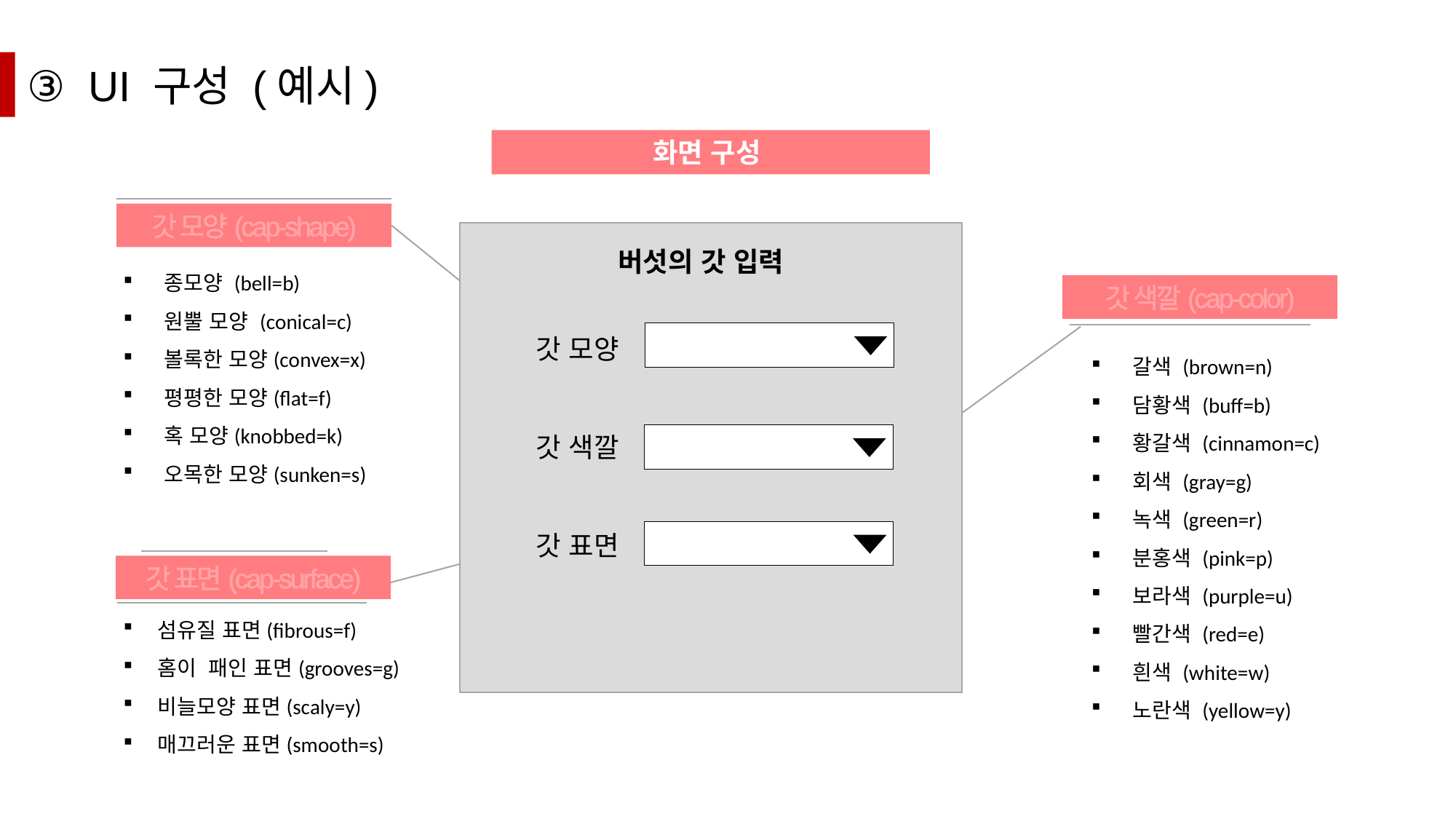

UI 구성 (예시)
화면 구성
갓 모양(cap-shape)

버섯의 갓 입력
종모양 (bell=b)
원뿔 모양 (conical=c)
볼록한 모양(convex=x)
평평한 모양(flat=f)
혹 모양(knobbed=k)
오목한 모양(sunken=s)
갓 색깔(cap-color)

갓 모양

갓 색깔

갓 표면

갈색 (brown=n)
담황색 (buff=b)
황갈색 (cinnamon=c)
회색 (gray=g)
녹색 (green=r)
분홍색 (pink=p)
보라색 (purple=u)
빨간색 (red=e)
흰색 (white=w)
노란색 (yellow=y)

갓 표면(cap-surface)
섬유질 표면(fibrous=f)
홈이  패인 표면(grooves=g)
비늘모양 표면(scaly=y)
매끄러운 표면(smooth=s)